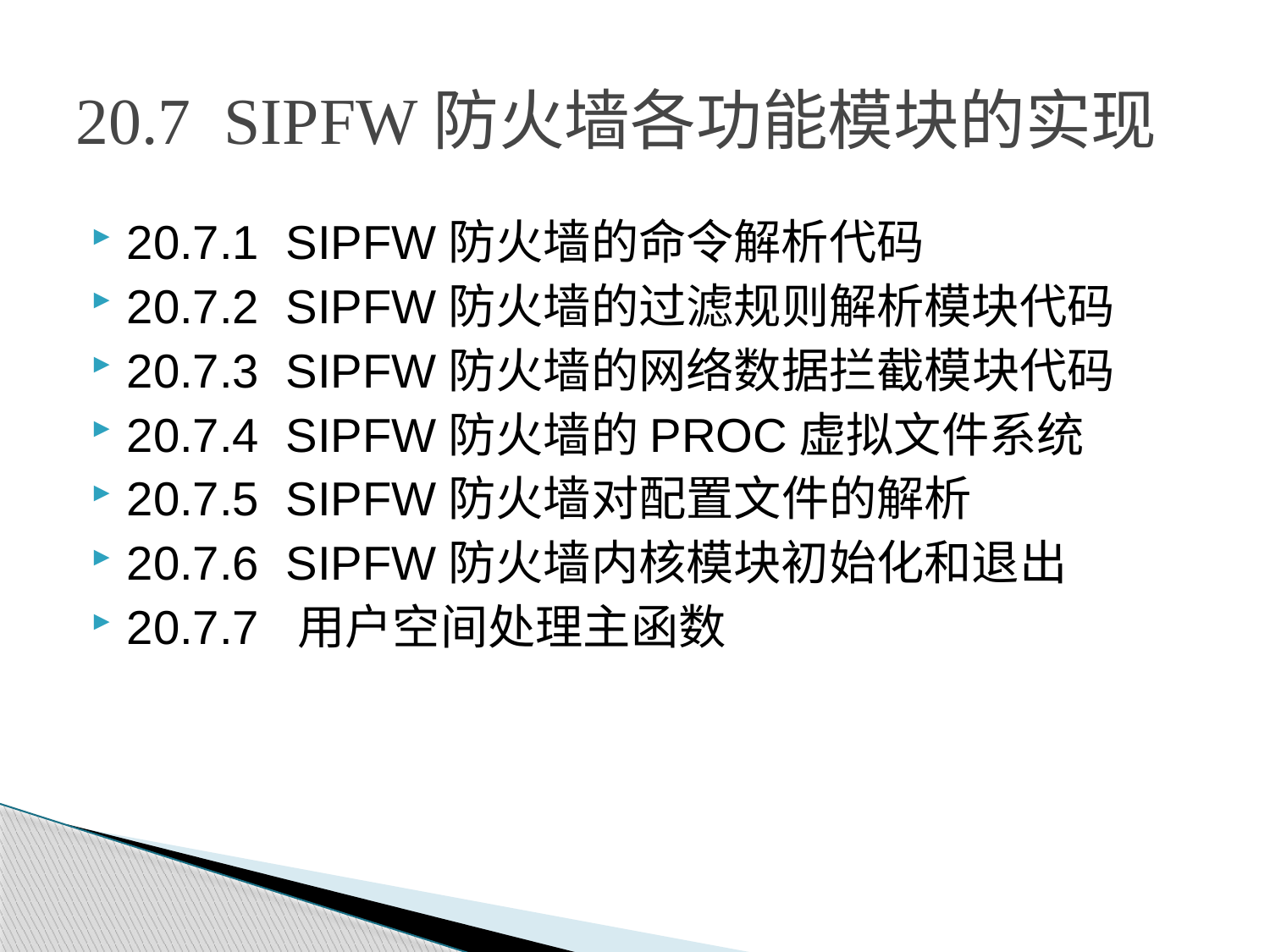

# 20.7  SIPFW防火墙各功能模块的实现
20.7.1  SIPFW防火墙的命令解析代码
20.7.2  SIPFW防火墙的过滤规则解析模块代码
20.7.3  SIPFW防火墙的网络数据拦截模块代码
20.7.4  SIPFW防火墙的PROC虚拟文件系统
20.7.5  SIPFW防火墙对配置文件的解析
20.7.6  SIPFW防火墙内核模块初始化和退出
20.7.7  用户空间处理主函数